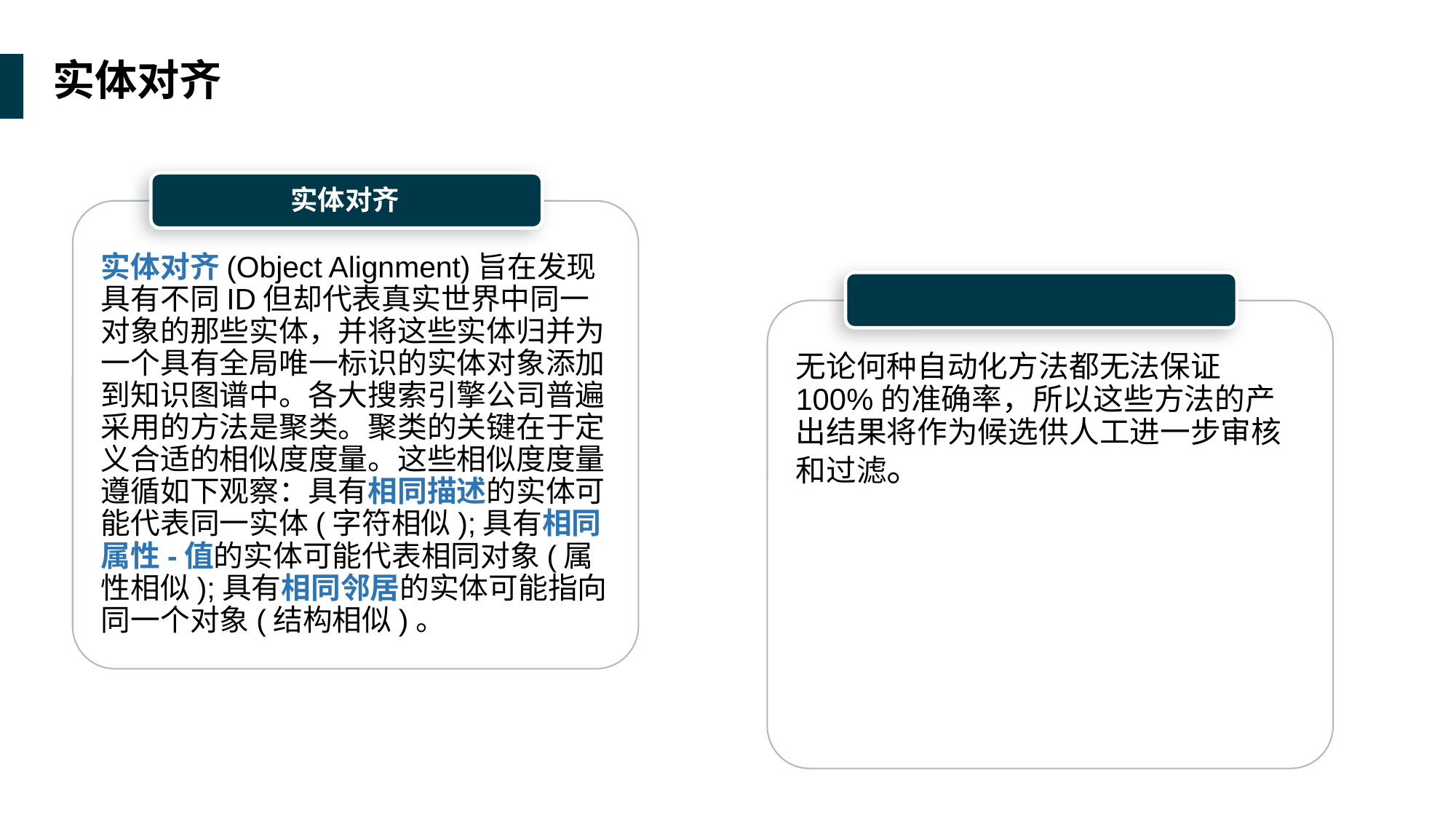

实体对齐
实体对齐
实体对齐(Object Alignment)旨在发现具有不同ID但却代表真实世界中同一对象的那些实体，并将这些实体归并为一个具有全局唯一标识的实体对象添加到知识图谱中。各大搜索引擎公司普遍采用的方法是聚类。聚类的关键在于定义合适的相似度度量。这些相似度度量遵循如下观察：具有相同描述的实体可能代表同一实体(字符相似);具有相同属性-值的实体可能代表相同对象(属性相似);具有相同邻居的实体可能指向同一个对象(结构相似)。

无论何种自动化方法都无法保证100%的准确率，所以这些方法的产出结果将作为候选供人工进一步审核和过滤。